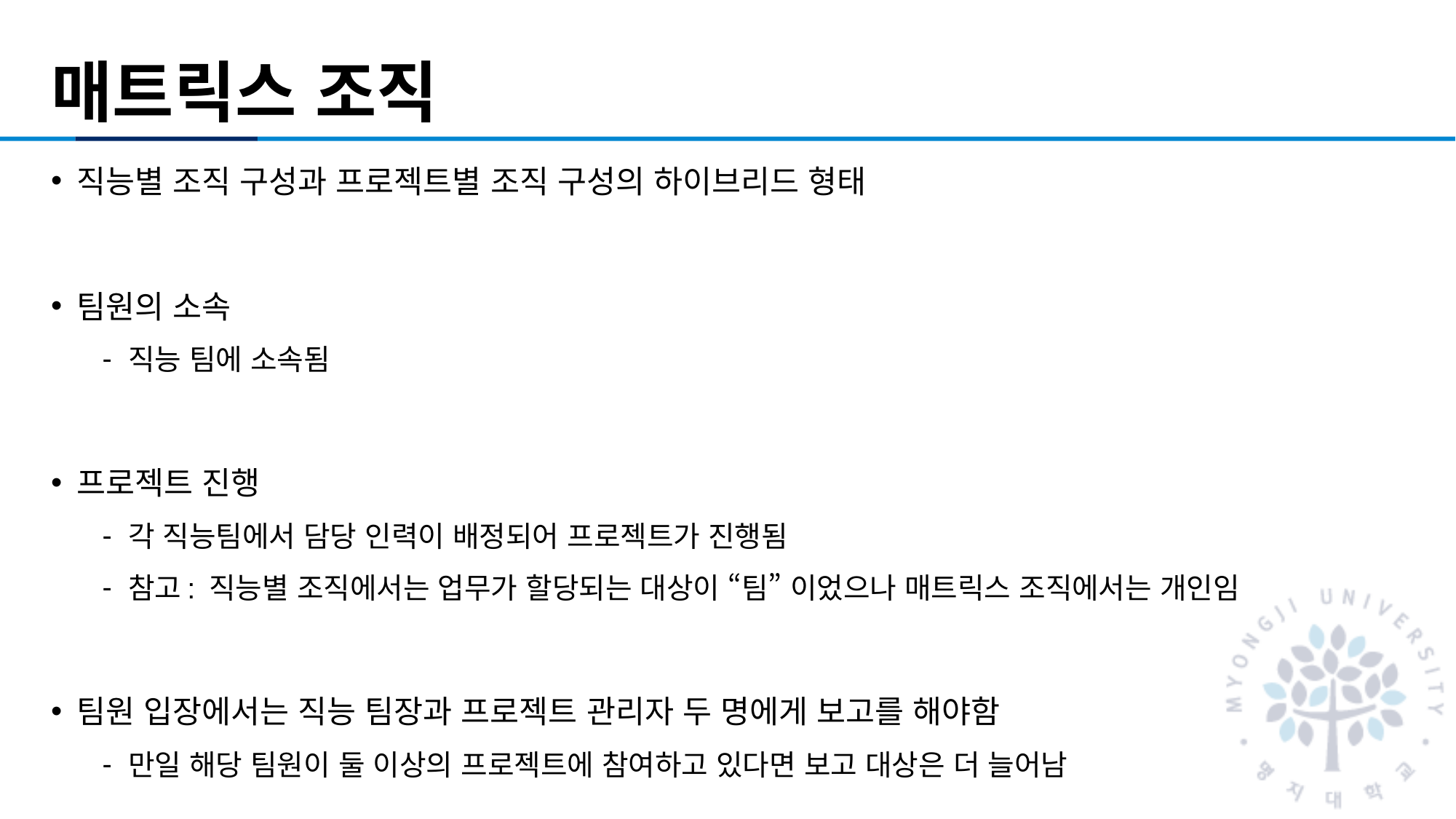

# 매트릭스 조직
직능별 조직 구성과 프로젝트별 조직 구성의 하이브리드 형태

팀원의 소속
직능 팀에 소속됨

프로젝트 진행
각 직능팀에서 담당 인력이 배정되어 프로젝트가 진행됨
참고: 직능별 조직에서는 업무가 할당되는 대상이 “팀” 이었으나 매트릭스 조직에서는 개인임

팀원 입장에서는 직능 팀장과 프로젝트 관리자 두 명에게 보고를 해야함
만일 해당 팀원이 둘 이상의 프로젝트에 참여하고 있다면 보고 대상은 더 늘어남